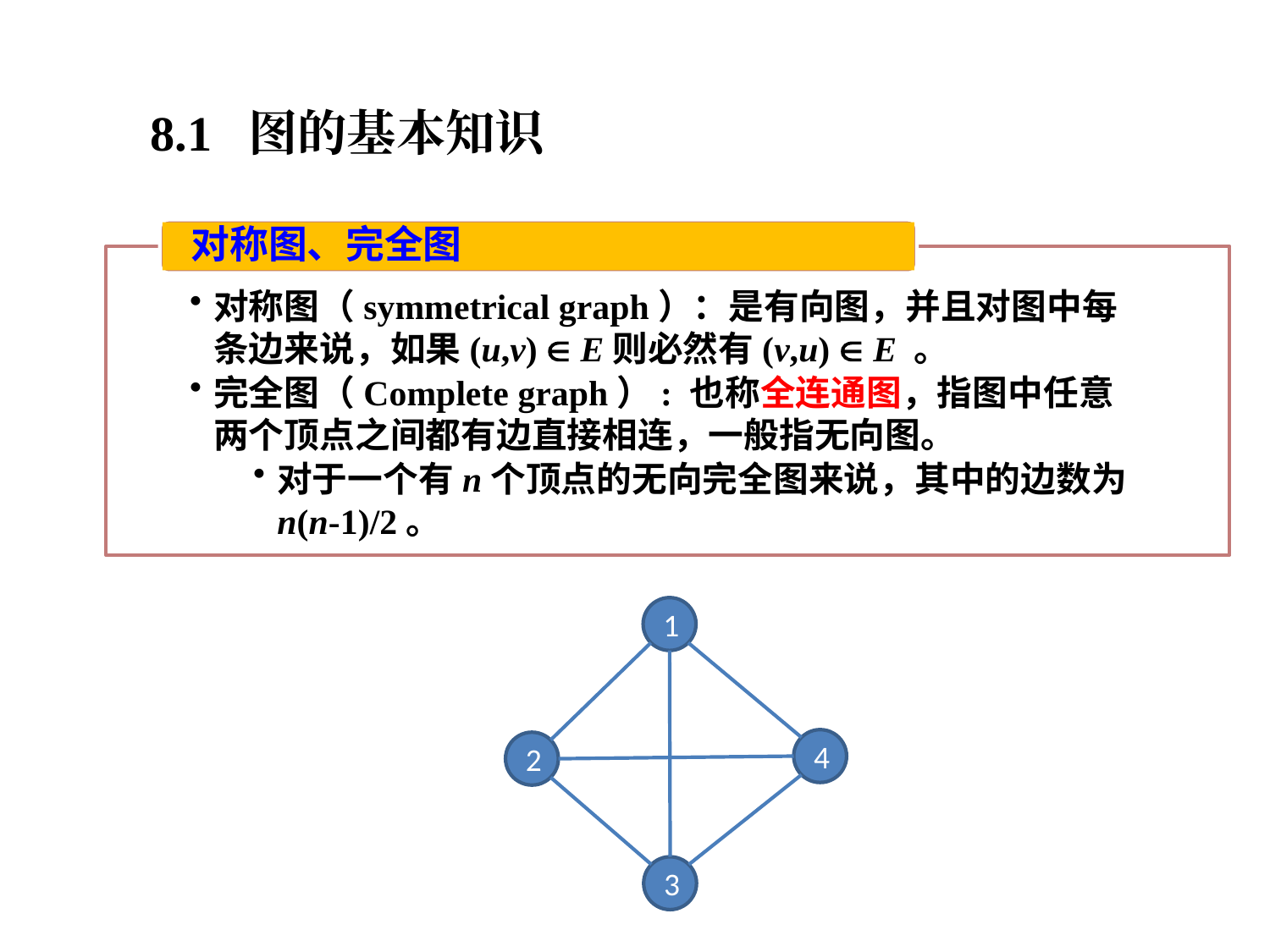

8.1  图的基本知识

对称图、完全图

对称图（symmetrical graph）：是有向图，并且对图中每条边来说，如果(u,v) ∈ E则必然有(v,u) ∈ E 。
完全图（Complete graph）: 也称全连通图，指图中任意两个顶点之间都有边直接相连，一般指无向图。
对于一个有n个顶点的无向完全图来说，其中的边数为n(n-1)/2。
1
4
2
3